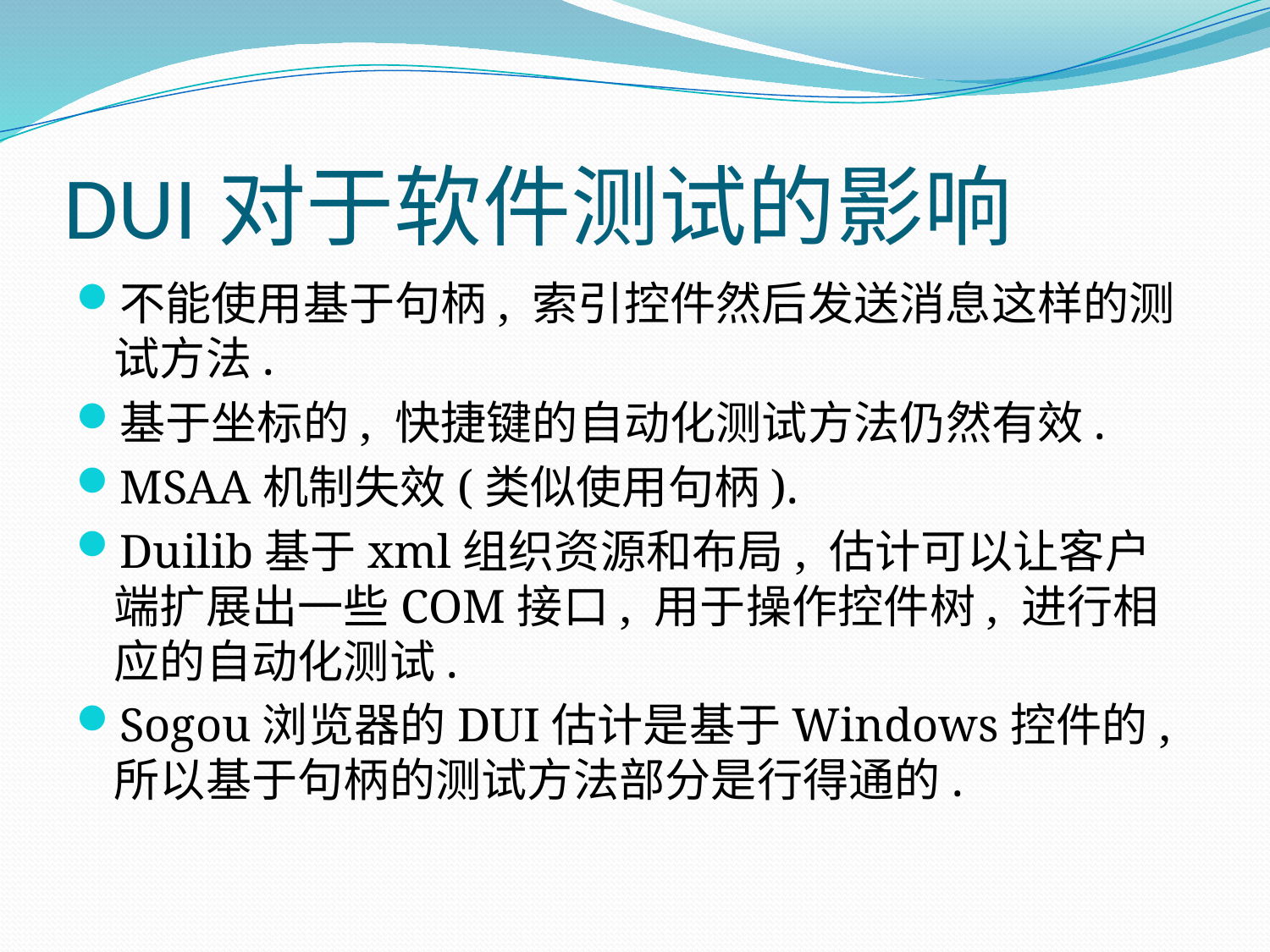

# DUI对于软件测试的影响
不能使用基于句柄, 索引控件然后发送消息这样的测试方法.
基于坐标的, 快捷键的自动化测试方法仍然有效.
MSAA机制失效(类似使用句柄).
Duilib基于xml组织资源和布局, 估计可以让客户端扩展出一些COM接口, 用于操作控件树, 进行相应的自动化测试.
Sogou浏览器的DUI估计是基于Windows控件的, 所以基于句柄的测试方法部分是行得通的.